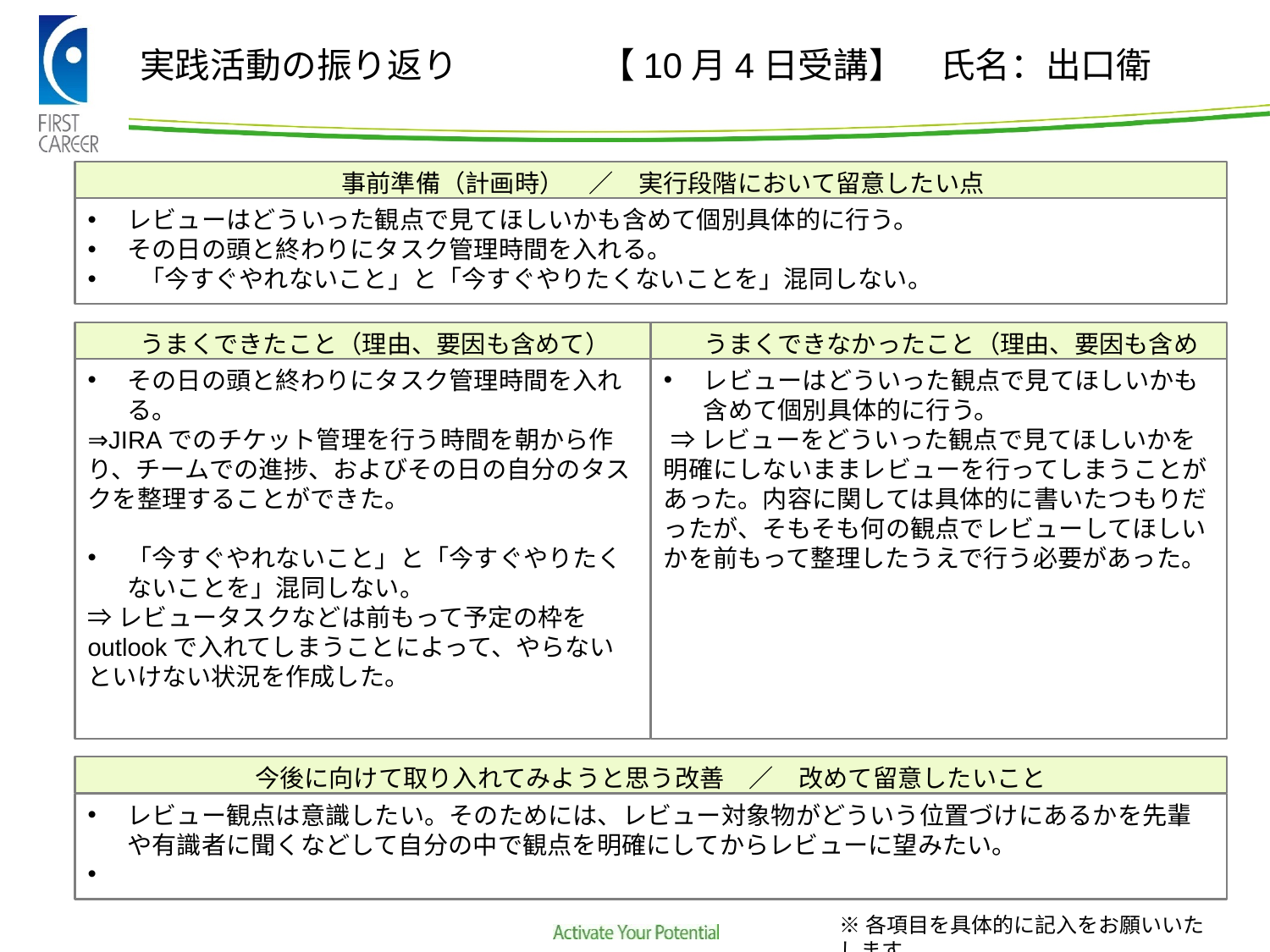

# 実践活動の振り返り　　　　【10月4日受講】　氏名：出口衛
　事前準備（計画時）　／　実行段階において留意したい点
レビューはどういった観点で見てほしいかも含めて個別具体的に行う。
その日の頭と終わりにタスク管理時間を入れる。
 「今すぐやれないこと」と「今すぐやりたくないことを」混同しない。
　うまくできたこと（理由、要因も含めて）
　うまくできなかったこと（理由、要因も含めて）
その日の頭と終わりにタスク管理時間を入れる。
⇒JIRAでのチケット管理を行う時間を朝から作り、チームでの進捗、およびその日の自分のタスクを整理することができた。

「今すぐやれないこと」と「今すぐやりたくないことを」混同しない。
⇒レビュータスクなどは前もって予定の枠をoutlookで入れてしまうことによって、やらないといけない状況を作成した。

レビューはどういった観点で見てほしいかも含めて個別具体的に行う。
 ⇒レビューをどういった観点で見てほしいかを明確にしないままレビューを行ってしまうことがあった。内容に関しては具体的に書いたつもりだったが、そもそも何の観点でレビューしてほしいかを前もって整理したうえで行う必要があった。
今後に向けて取り入れてみようと思う改善　／　改めて留意したいこと
レビュー観点は意識したい。そのためには、レビュー対象物がどういう位置づけにあるかを先輩や有識者に聞くなどして自分の中で観点を明確にしてからレビューに望みたい。

※各項目を具体的に記入をお願いいたします